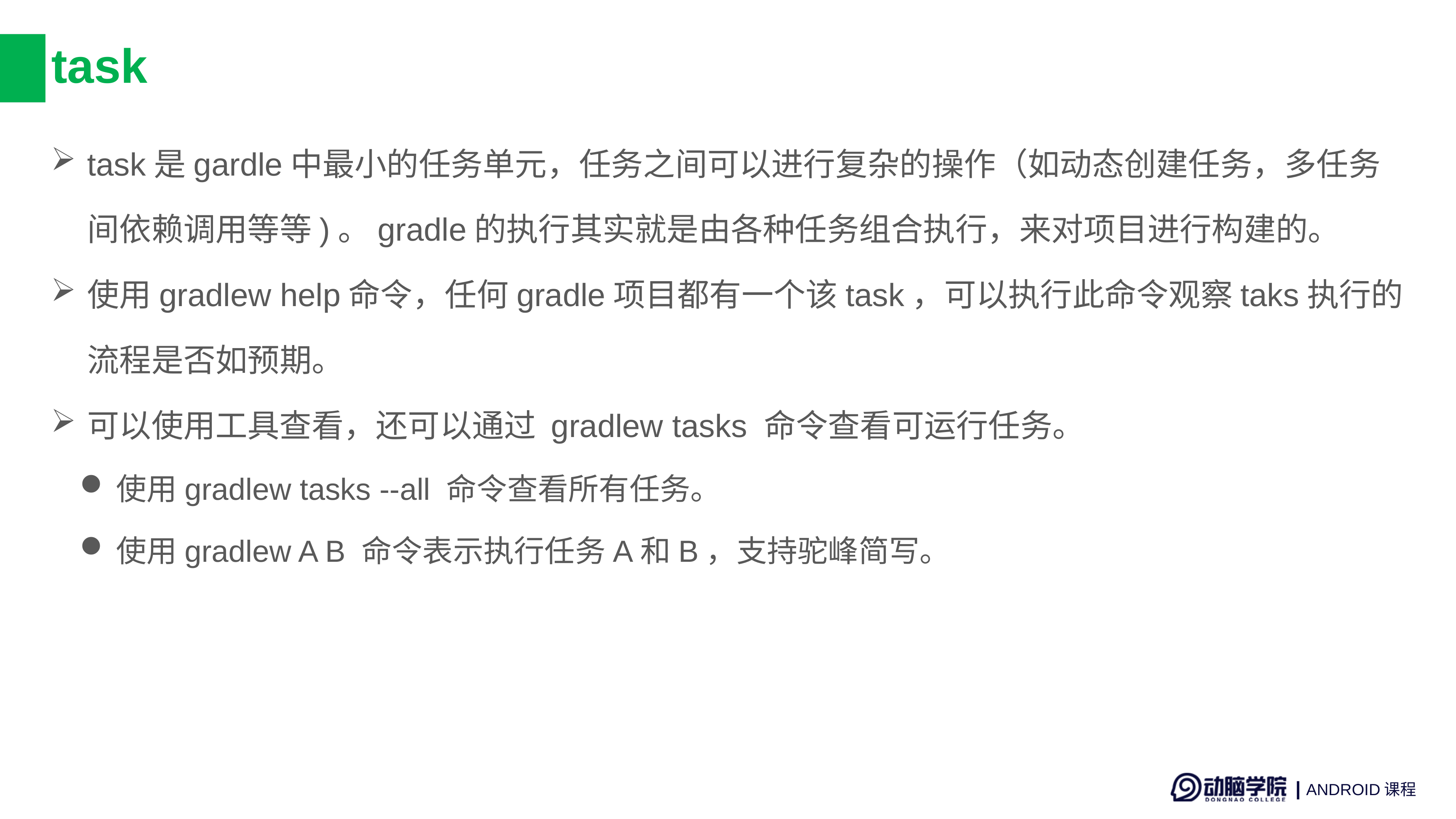

# task
task是gardle中最小的任务单元，任务之间可以进行复杂的操作（如动态创建任务，多任务间依赖调用等等)。gradle的执行其实就是由各种任务组合执行，来对项目进行构建的。
使用gradlew help命令，任何gradle项目都有一个该task，可以执行此命令观察taks执行的流程是否如预期。
可以使用工具查看，还可以通过 gradlew tasks 命令查看可运行任务。
使用gradlew tasks --all 命令查看所有任务。
使用gradlew A B 命令表示执行任务A和B，支持驼峰简写。